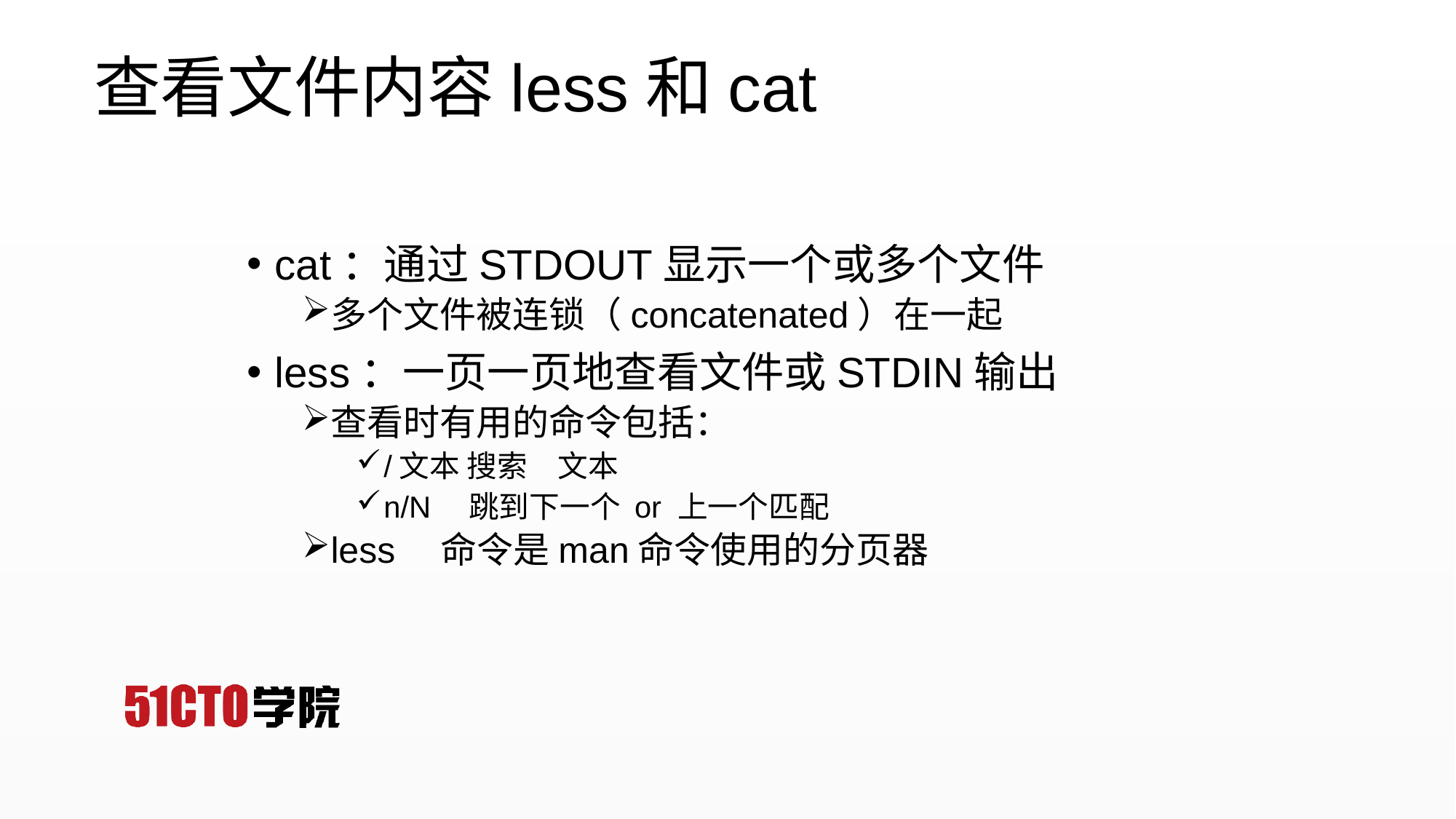

# 查看文件内容less和cat
cat：通过STDOUT显示一个或多个文件
多个文件被连锁（concatenated）在一起
less：一页一页地查看文件或STDIN输出
查看时有用的命令包括：
/文本 搜索　文本
n/N　跳到下一个 or 上一个匹配
less　命令是man命令使用的分页器